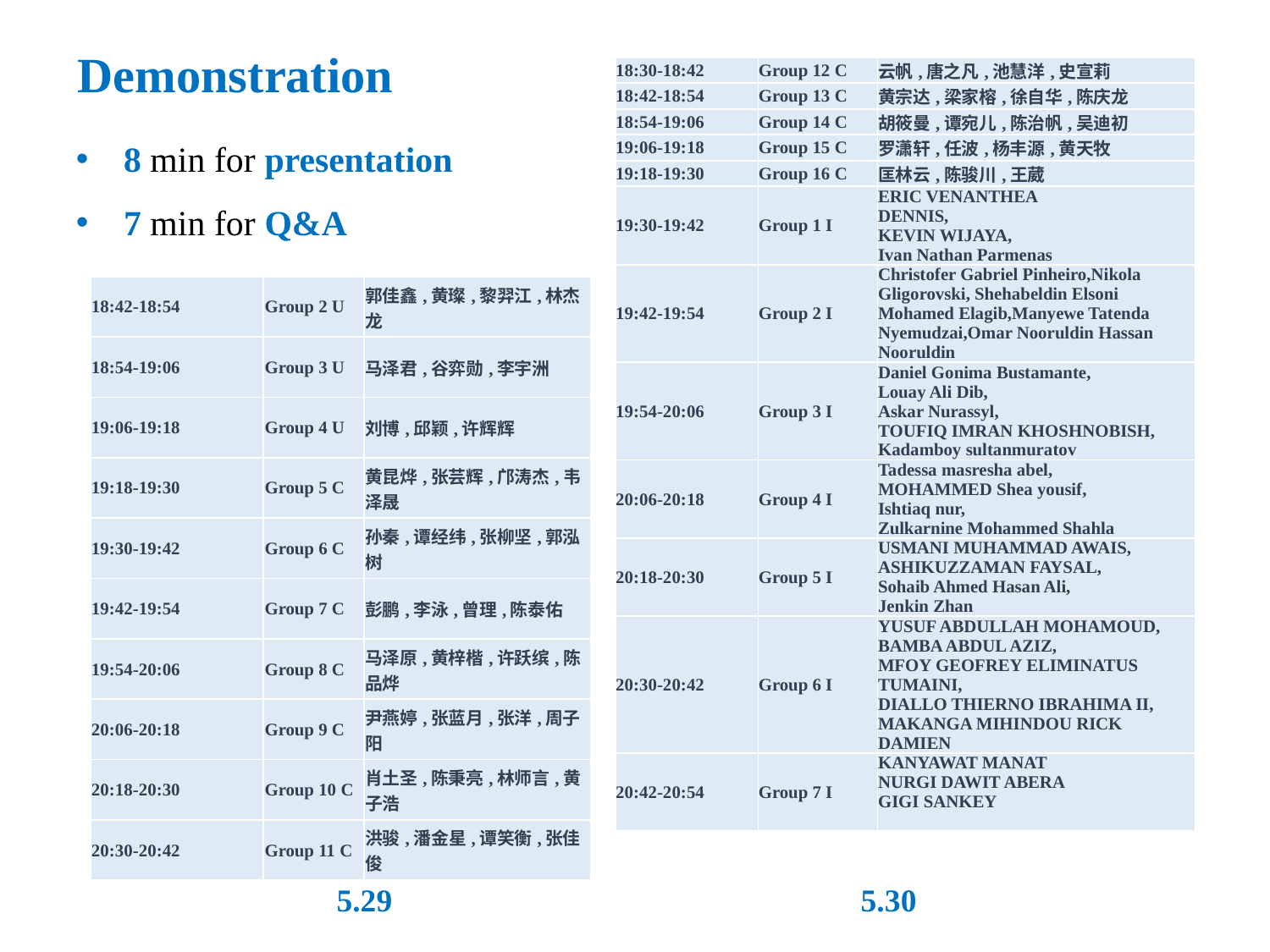

Demonstration
| 18:30-18:42 | Group 12 C | 云帆,唐之凡,池慧洋,史宣莉 |
| --- | --- | --- |
| 18:42-18:54 | Group 13 C | 黄宗达,梁家榕,徐自华,陈庆龙 |
| 18:54-19:06 | Group 14 C | 胡筱曼,谭宛儿,陈治帆,吴迪初 |
| 19:06-19:18 | Group 15 C | 罗潇轩,任波,杨丰源,黄天牧 |
| 19:18-19:30 | Group 16 C | 匡林云,陈骏川,王葳 |
| 19:30-19:42 | Group 1 I | ERIC VENANTHEA DENNIS, KEVIN WIJAYA, Ivan Nathan Parmenas |
| 19:42-19:54 | Group 2 I | Christofer Gabriel Pinheiro,Nikola Gligorovski, Shehabeldin Elsoni Mohamed Elagib,Manyewe Tatenda Nyemudzai,Omar Nooruldin Hassan Nooruldin |
| 19:54-20:06 | Group 3 I | Daniel Gonima Bustamante, Louay Ali Dib, Askar Nurassyl, TOUFIQ IMRAN KHOSHNOBISH, Kadamboy sultanmuratov |
| 20:06-20:18 | Group 4 I | Tadessa masresha abel, MOHAMMED Shea yousif, Ishtiaq nur, Zulkarnine Mohammed Shahla |
| 20:18-20:30 | Group 5 I | USMANI MUHAMMAD AWAIS, ASHIKUZZAMAN FAYSAL, Sohaib Ahmed Hasan Ali, Jenkin Zhan |
| 20:30-20:42 | Group 6 I | YUSUF ABDULLAH MOHAMOUD, BAMBA ABDUL AZIZ, MFOY GEOFREY ELIMINATUS TUMAINI, DIALLO THIERNO IBRAHIMA II, MAKANGA MIHINDOU RICK DAMIEN |
| 20:42-20:54 | Group 7 I | KANYAWAT MANAT NURGI DAWIT ABERA GIGI SANKEY |
8 min for presentation
7 min for Q&A
| 18:42-18:54 | Group 2 U | 郭佳鑫,黄璨,黎羿江,林杰龙 |
| --- | --- | --- |
| 18:54-19:06 | Group 3 U | 马泽君,谷弈勋,李宇洲 |
| 19:06-19:18 | Group 4 U | 刘博,邱颖,许辉辉 |
| 19:18-19:30 | Group 5 C | 黄昆烨,张芸辉,邝涛杰,韦泽晟 |
| 19:30-19:42 | Group 6 C | 孙秦,谭经纬,张柳坚,郭泓树 |
| 19:42-19:54 | Group 7 C | 彭鹏,李泳,曾理,陈泰佑 |
| 19:54-20:06 | Group 8 C | 马泽原,黄梓楷,许跃缤,陈品烨 |
| 20:06-20:18 | Group 9 C | 尹燕婷,张蓝月,张洋,周子阳 |
| 20:18-20:30 | Group 10 C | 肖土圣,陈秉亮,林师言,黄子浩 |
| 20:30-20:42 | Group 11 C | 洪骏,潘金星,谭笑衡,张佳俊 |
5.29
5.30